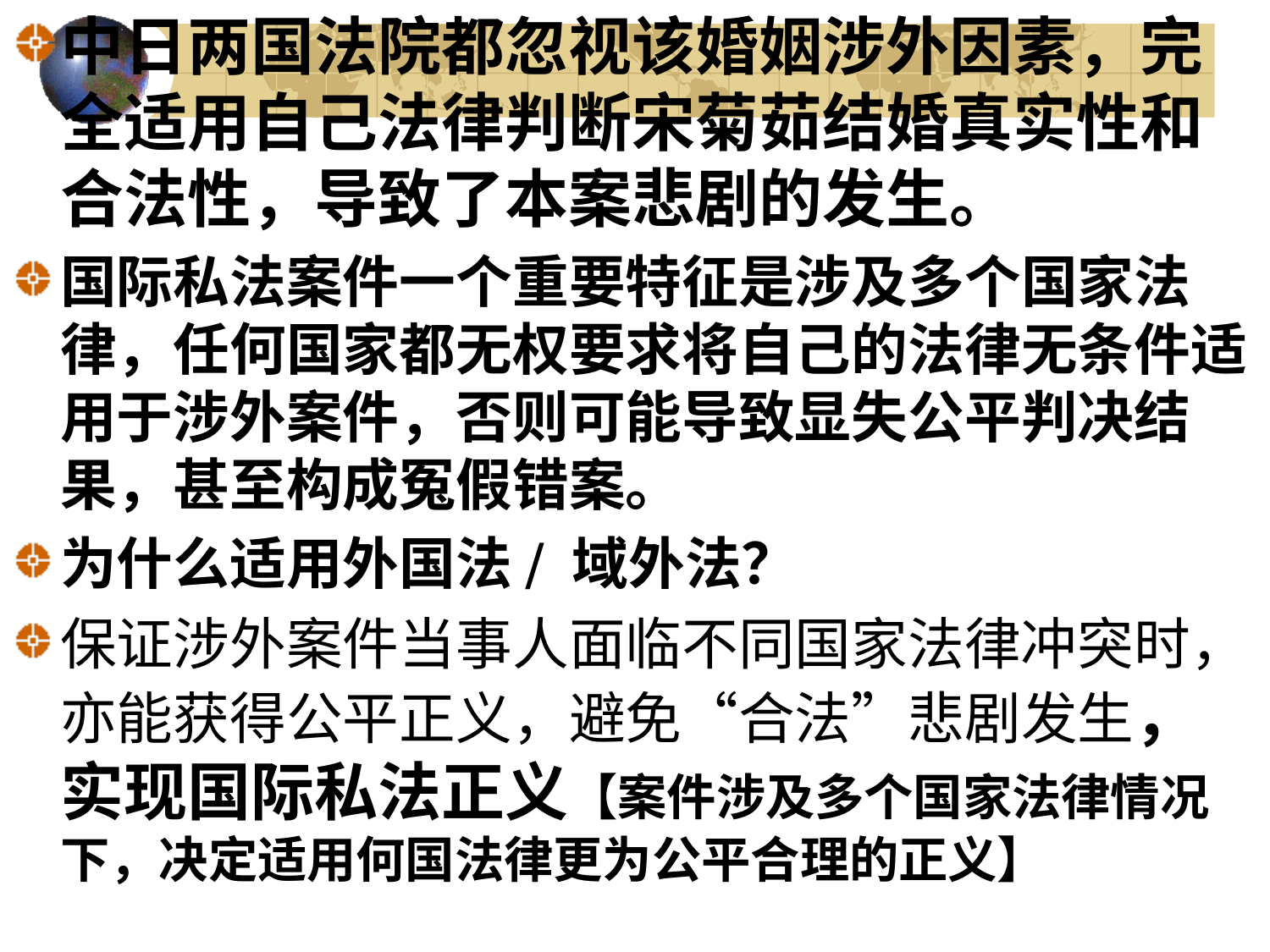

中日两国法院都忽视该婚姻涉外因素，完全适用自己法律判断宋菊茹结婚真实性和合法性，导致了本案悲剧的发生。
国际私法案件一个重要特征是涉及多个国家法律，任何国家都无权要求将自己的法律无条件适用于涉外案件，否则可能导致显失公平判决结果，甚至构成冤假错案。
为什么适用外国法/域外法？
保证涉外案件当事人面临不同国家法律冲突时，亦能获得公平正义，避免“合法”悲剧发生，实现国际私法正义【案件涉及多个国家法律情况下，决定适用何国法律更为公平合理的正义】